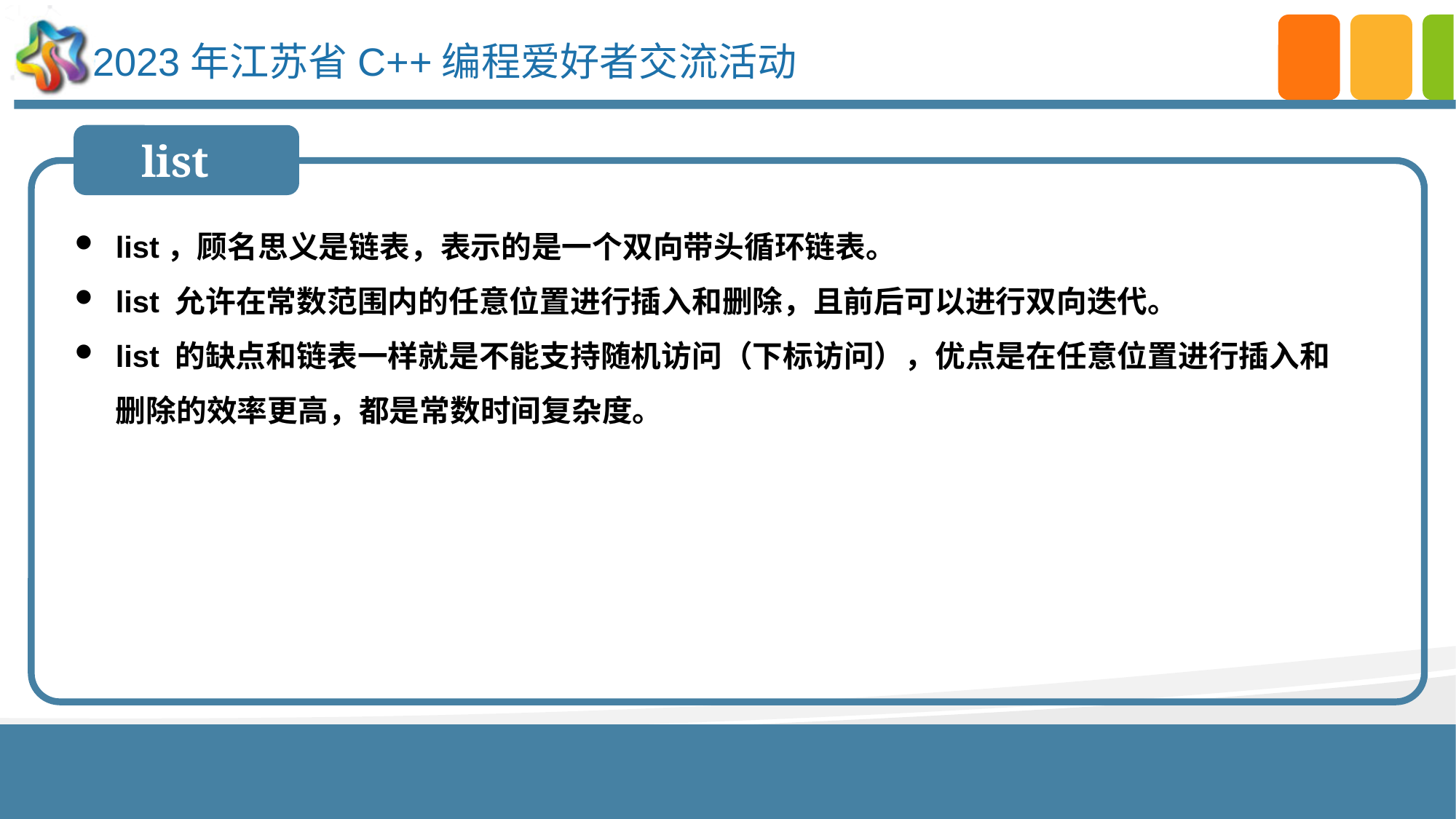

list
list，顾名思义是链表，表示的是一个双向带头循环链表。
list 允许在常数范围内的任意位置进行插入和删除，且前后可以进行双向迭代。
list 的缺点和链表一样就是不能支持随机访问（下标访问），优点是在任意位置进行插入和删除的效率更高，都是常数时间复杂度。